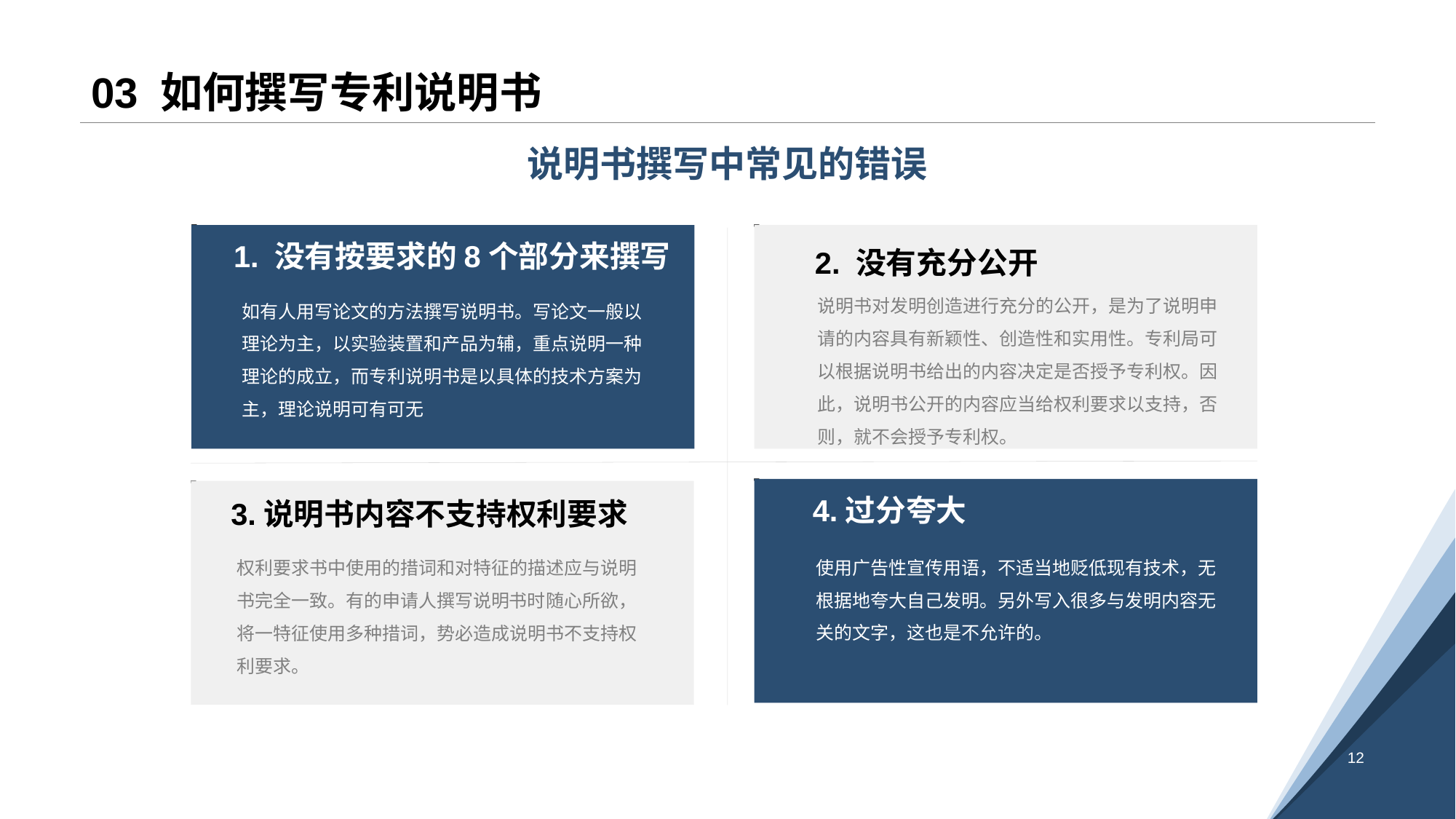

# 03 如何撰写专利说明书
说明书撰写中常见的错误

2. 没有充分公开
说明书对发明创造进行充分的公开，是为了说明申请的内容具有新颖性、创造性和实用性。专利局可以根据说明书给出的内容决定是否授予专利权。因此，说明书公开的内容应当给权利要求以支持，否则，就不会授予专利权。

1. 没有按要求的8个部分来撰写
如有人用写论文的方法撰写说明书。写论文一般以理论为主，以实验装置和产品为辅，重点说明一种理论的成立，而专利说明书是以具体的技术方案为主，理论说明可有可无

4.过分夸大
使用广告性宣传用语，不适当地贬低现有技术，无根据地夸大自己发明。另外写入很多与发明内容无关的文字，这也是不允许的。

3.说明书内容不支持权利要求
权利要求书中使用的措词和对特征的描述应与说明书完全一致。有的申请人撰写说明书时随心所欲，将一特征使用多种措词，势必造成说明书不支持权利要求。

12